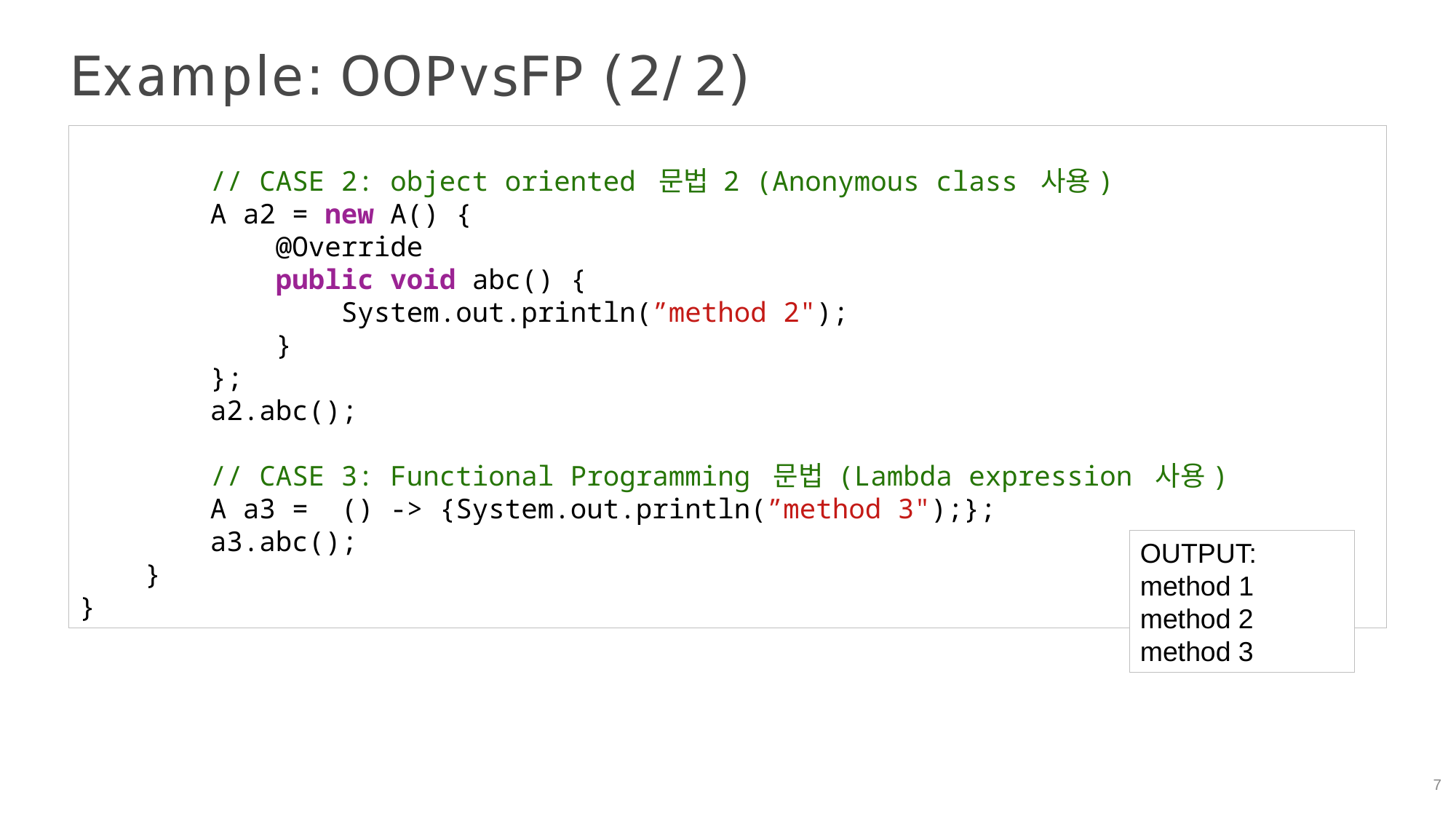

# Example: OOPvsFP (2/2)

        // CASE 2: object oriented 문법 2 (Anonymous class 사용)
        A a2 = new A() {
            @Override
            public void abc() {
                System.out.println(”method 2");
            }
        };
        a2.abc();

        // CASE 3: Functional Programming 문법 (Lambda expression 사용)
        A a3 =  () -> {System.out.println(”method 3");};
        a3.abc();
    }
}
OUTPUT:
method 1
method 2
method 3
7